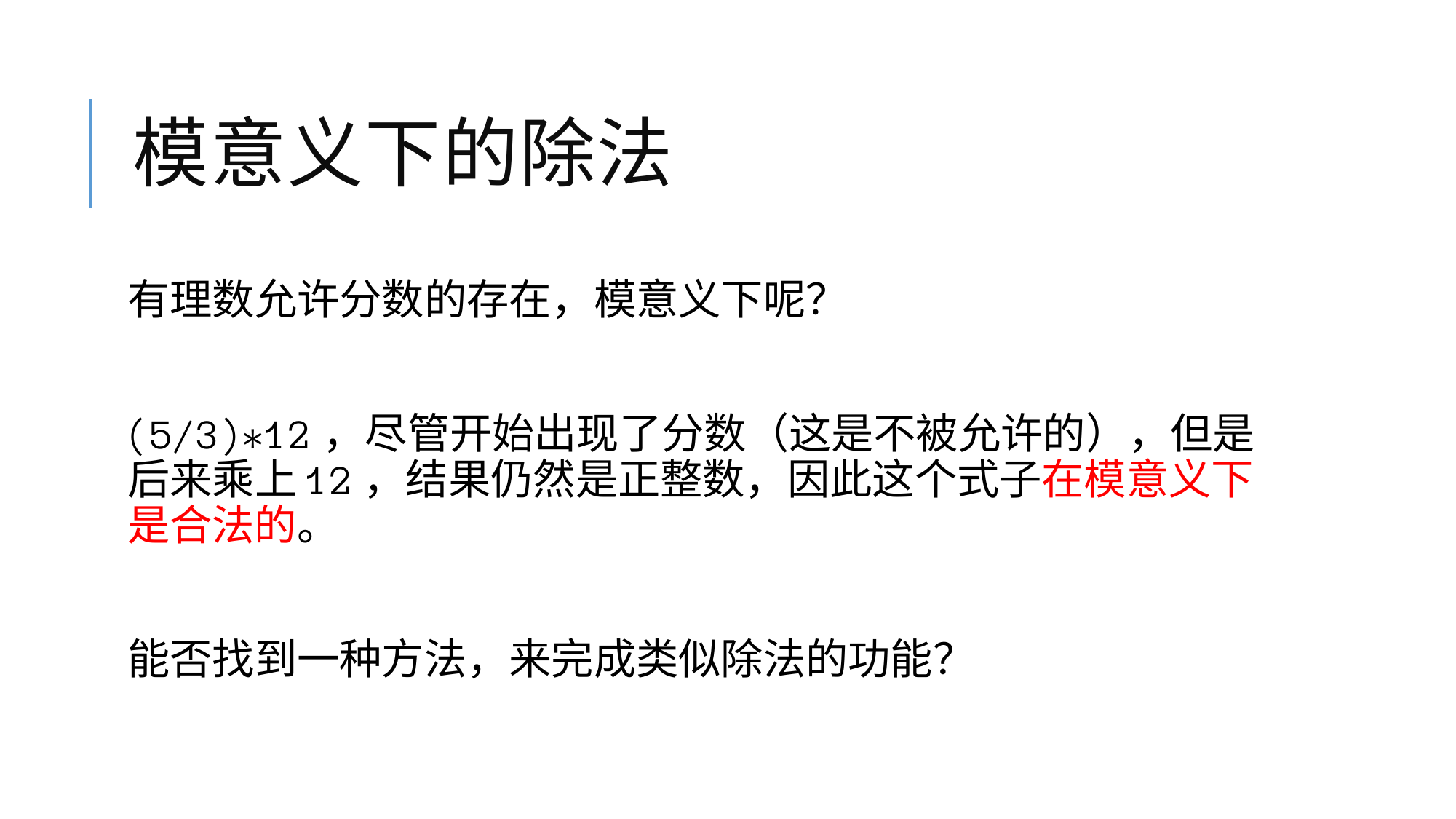

# 模意义下的除法
有理数允许分数的存在，模意义下呢？

(5/3)*12，尽管开始出现了分数（这是不被允许的），但是后来乘上12，结果仍然是正整数，因此这个式子在模意义下是合法的。

能否找到一种方法，来完成类似除法的功能？